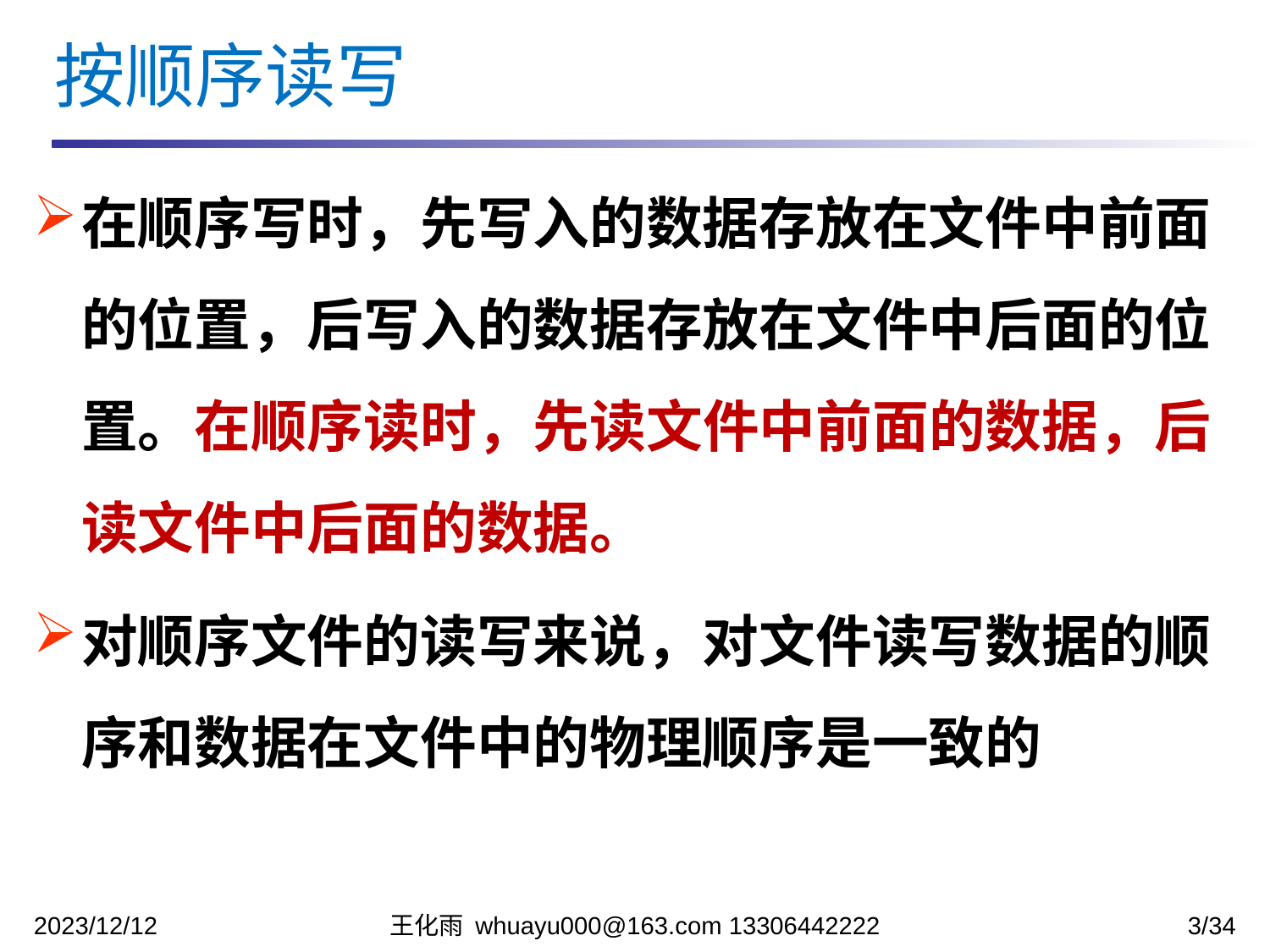

按顺序读写
在顺序写时，先写入的数据存放在文件中前面的位置，后写入的数据存放在文件中后面的位置。在顺序读时，先读文件中前面的数据，后读文件中后面的数据。
对顺序文件的读写来说，对文件读写数据的顺序和数据在文件中的物理顺序是一致的
2023/12/12
王化雨 whuayu000@163.com 13306442222
3/34